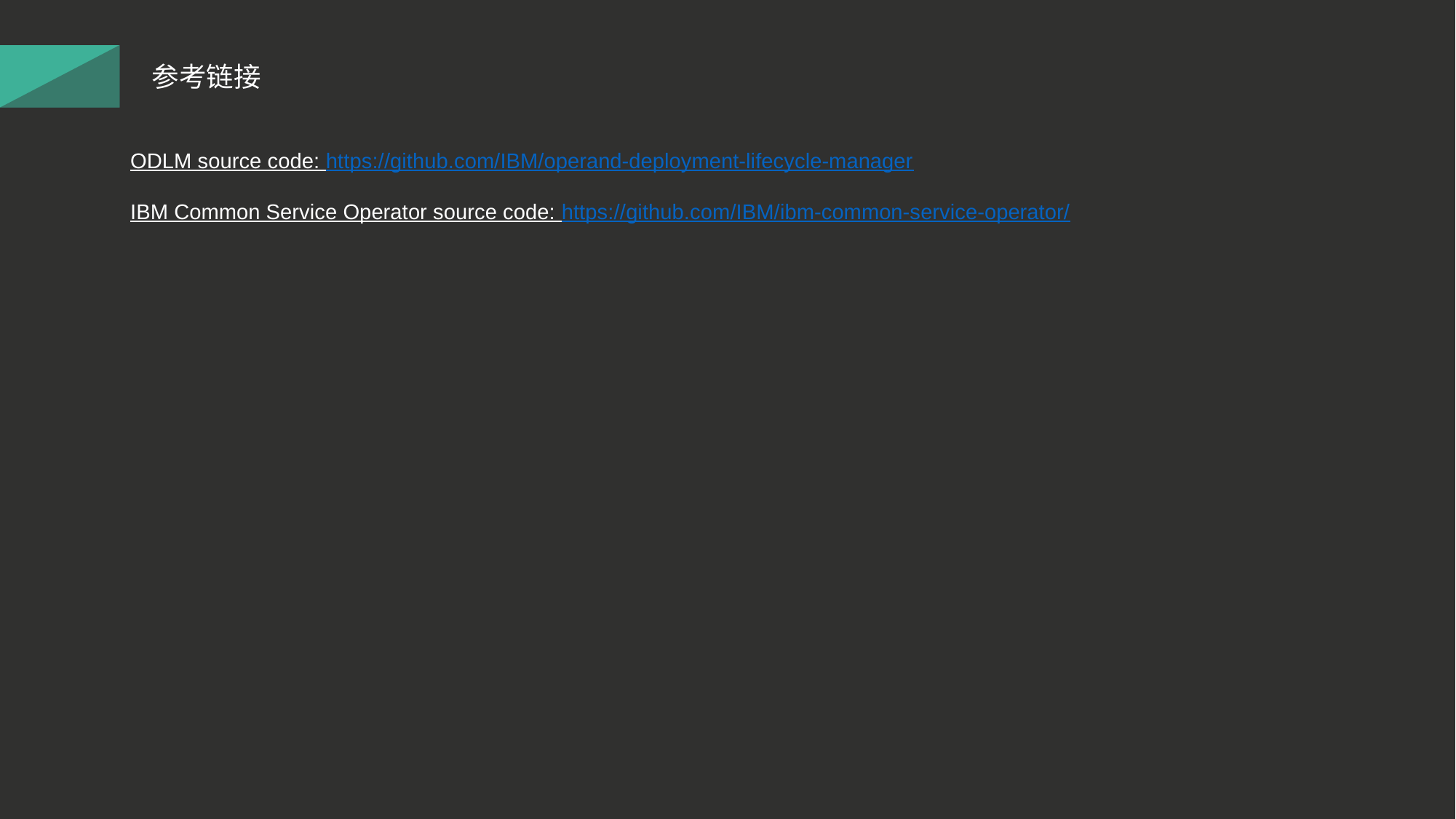

参考链接
ODLM source code: https://github.com/IBM/operand-deployment-lifecycle-manager

IBM Common Service Operator source code: https://github.com/IBM/ibm-common-service-operator/